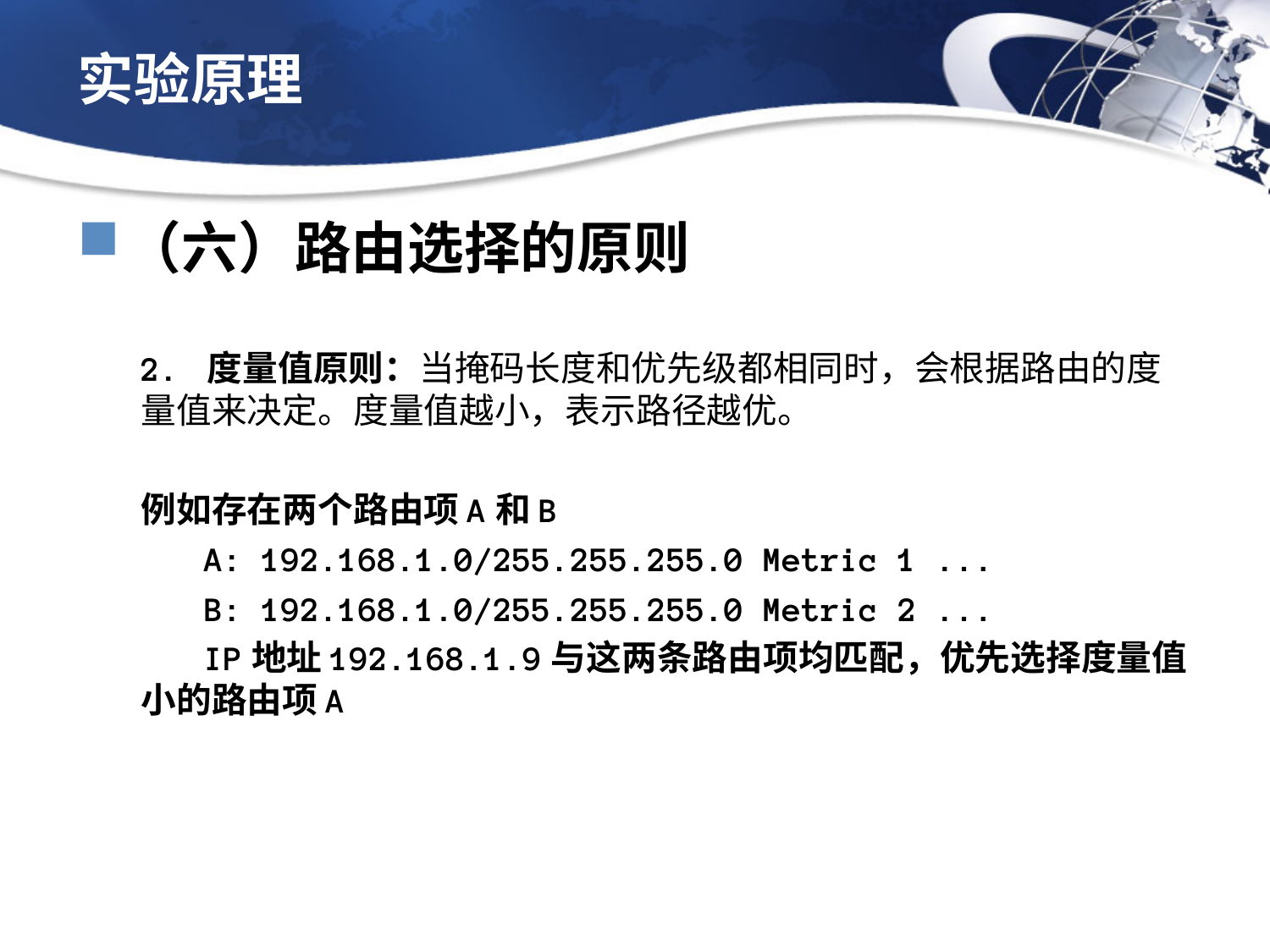

# 实验原理
（六）路由选择的原则

2. 度量值原则：当掩码长度和优先级都相同时，会根据路由的度量值来决定。度量值越小，表示路径越优。

例如存在两个路由项A和B
A: 192.168.1.0/255.255.255.0 Metric 1 ...
B: 192.168.1.0/255.255.255.0 Metric 2 ...
IP地址192.168.1.9与这两条路由项均匹配，优先选择度量值小的路由项A